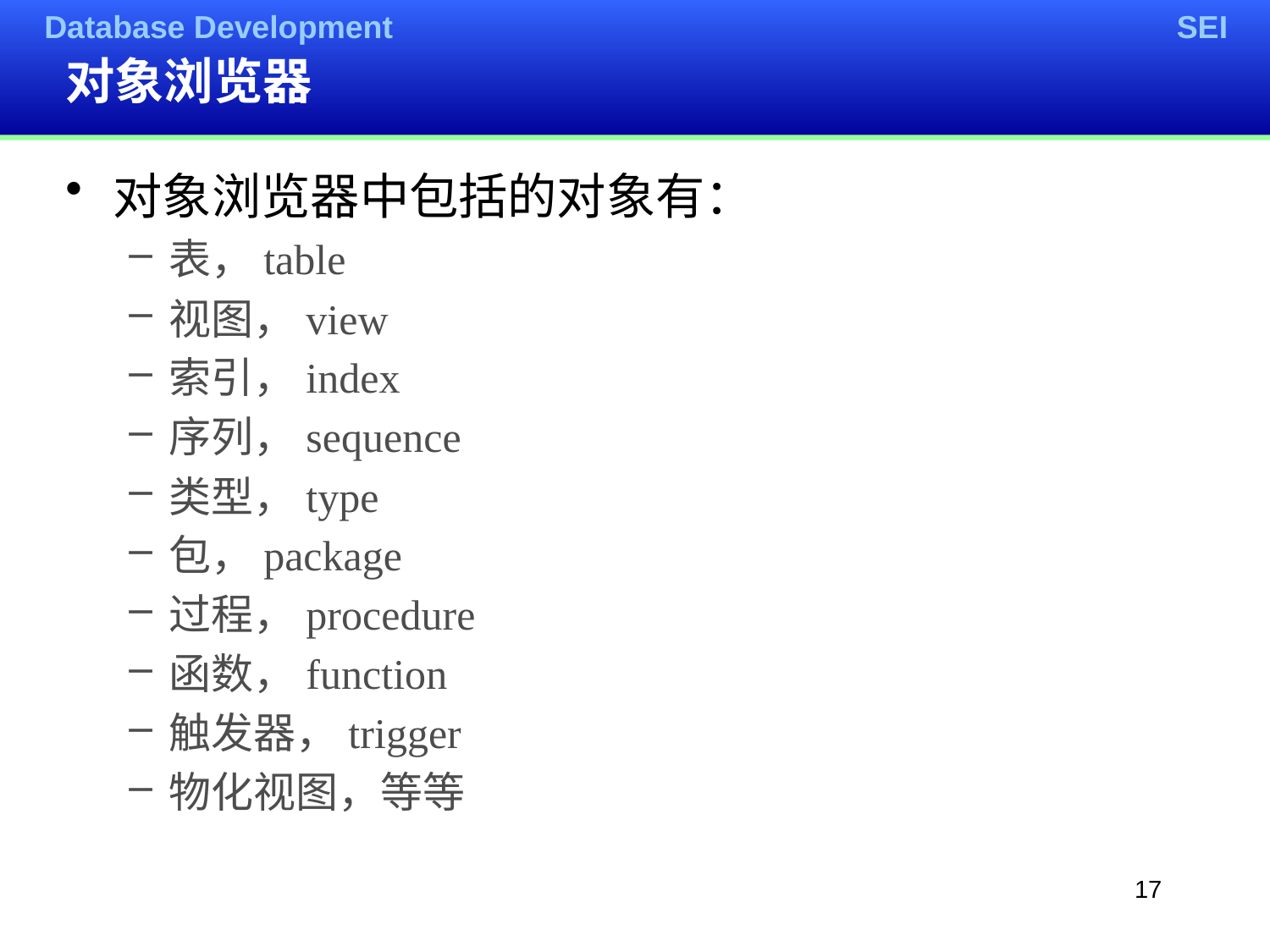

# 对象浏览器
对象浏览器中包括的对象有：
表，table
视图，view
索引，index
序列，sequence
类型，type
包，package
过程，procedure
函数，function
触发器，trigger
物化视图，等等
17